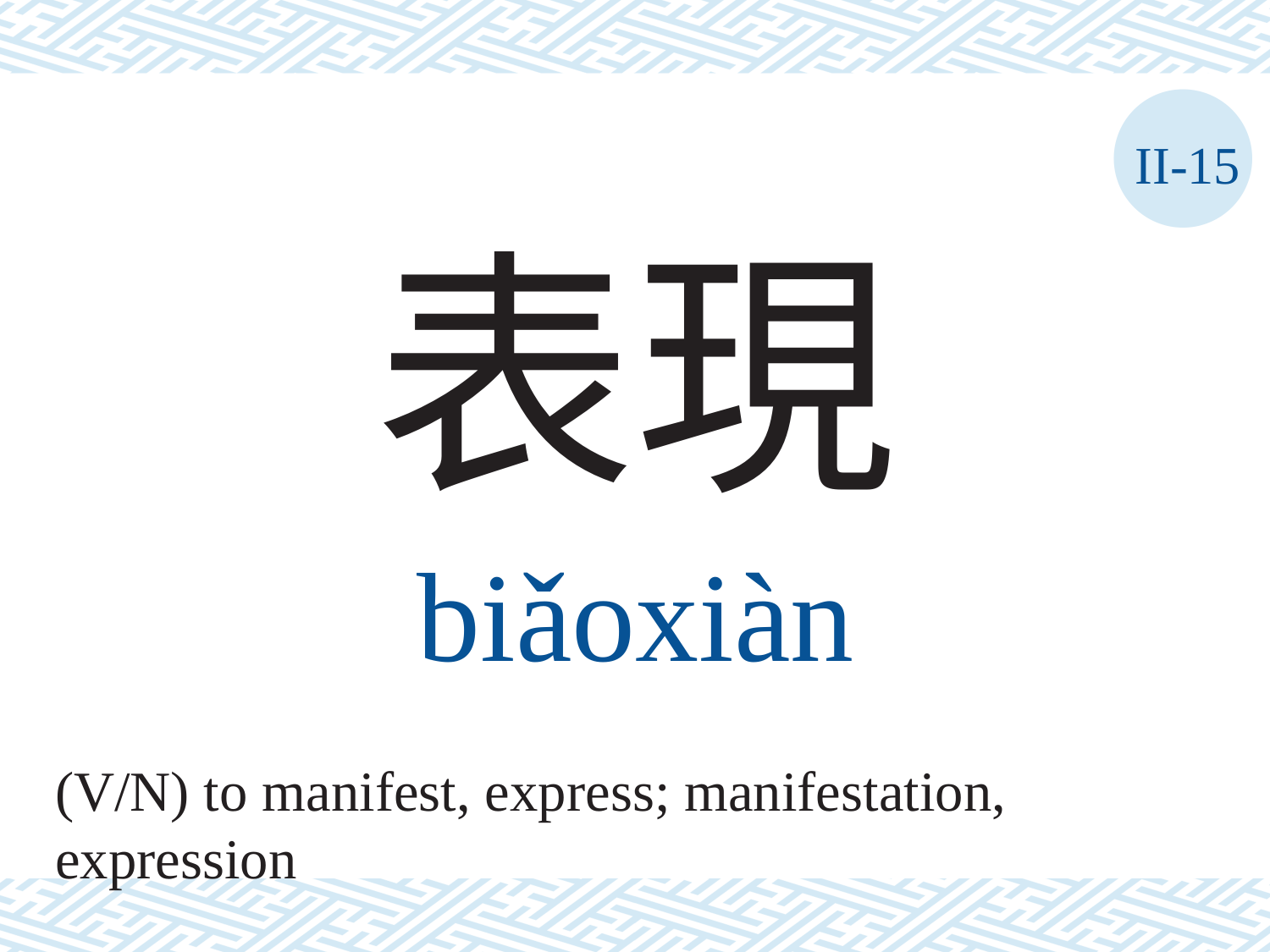

II-15
表現
biǎoxiàn

(V/N) to manifest, express; manifestation, expression